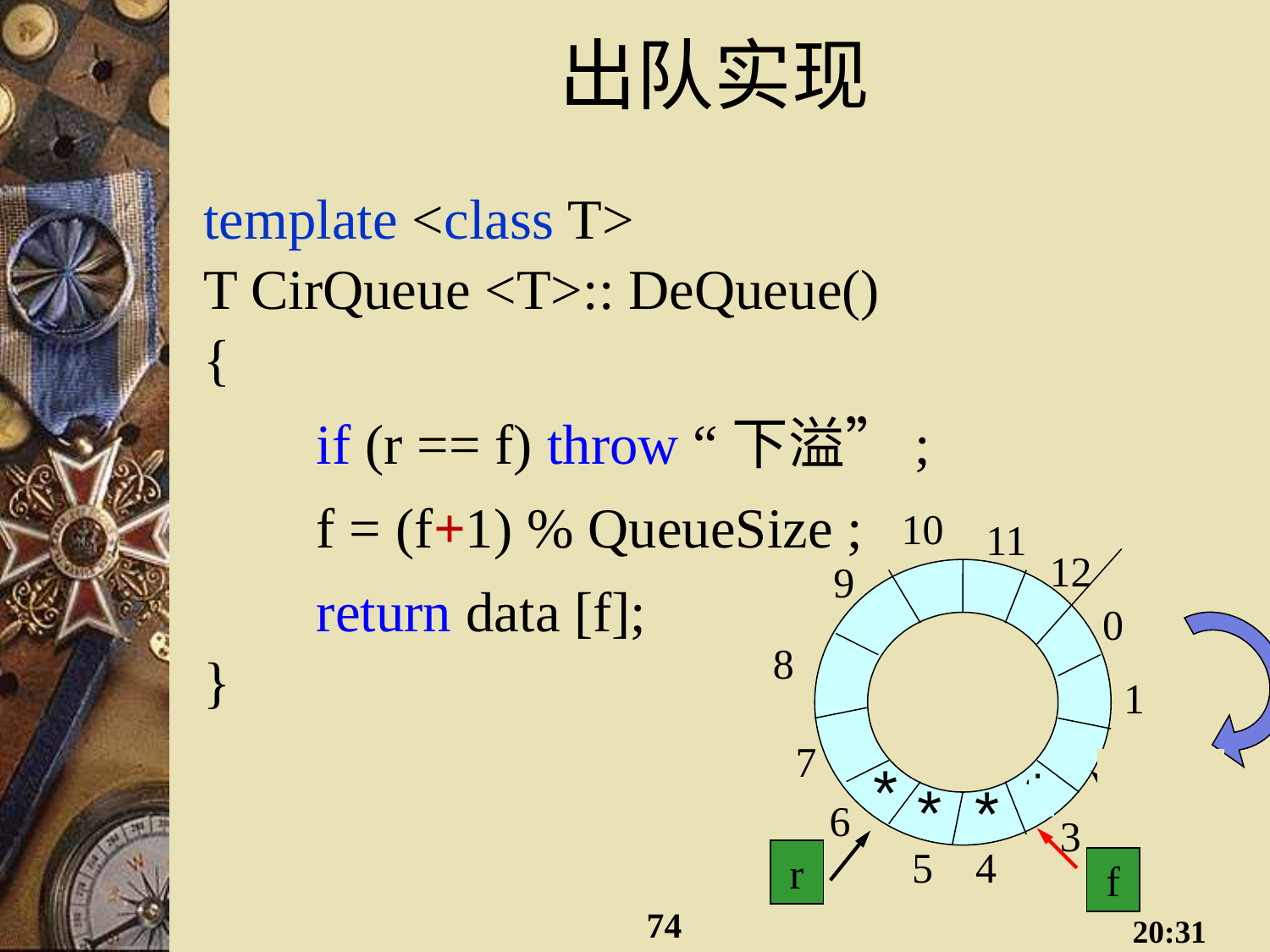

# 出队实现
template <class T>
T CirQueue <T>:: DeQueue()
{
        if (r == f) throw “下溢”;
        f = (f+1) % QueueSize ;
        return data [f];
}

10
11
12
9

0

8

1

7
2
*
*

*
*

f

6

3

f

5
4
r